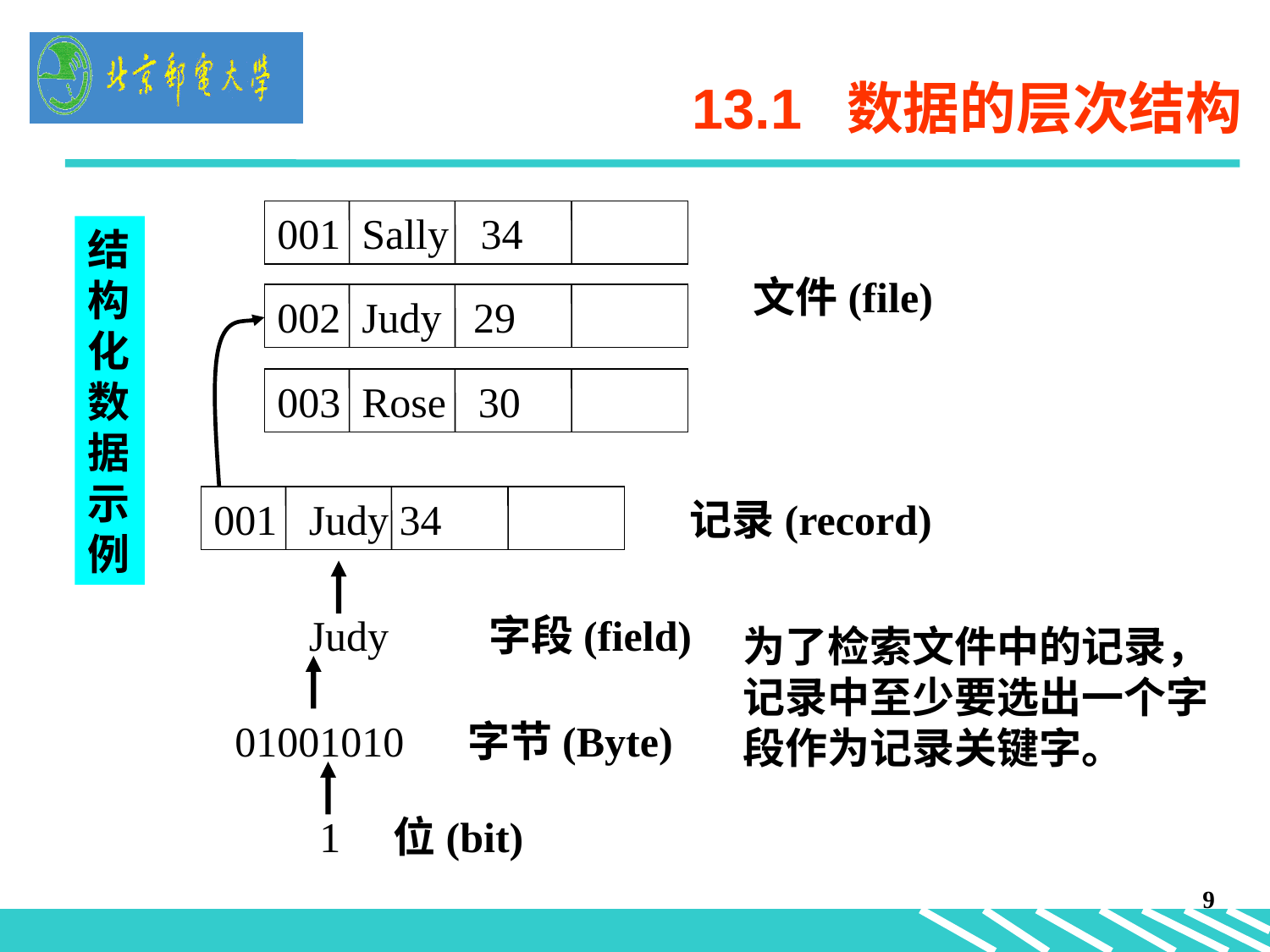

# 13.1  数据的层次结构
001  Sally   34

结构化数据示例
文件(file)
002  Judy   29

003  Rose   30

001   Judy 34

记录(record)

Judy
字段(field)
为了检索文件中的记录，记录中至少要选出一个字段作为记录关键字。

01001010
字节(Byte)

   1
位(bit)
9